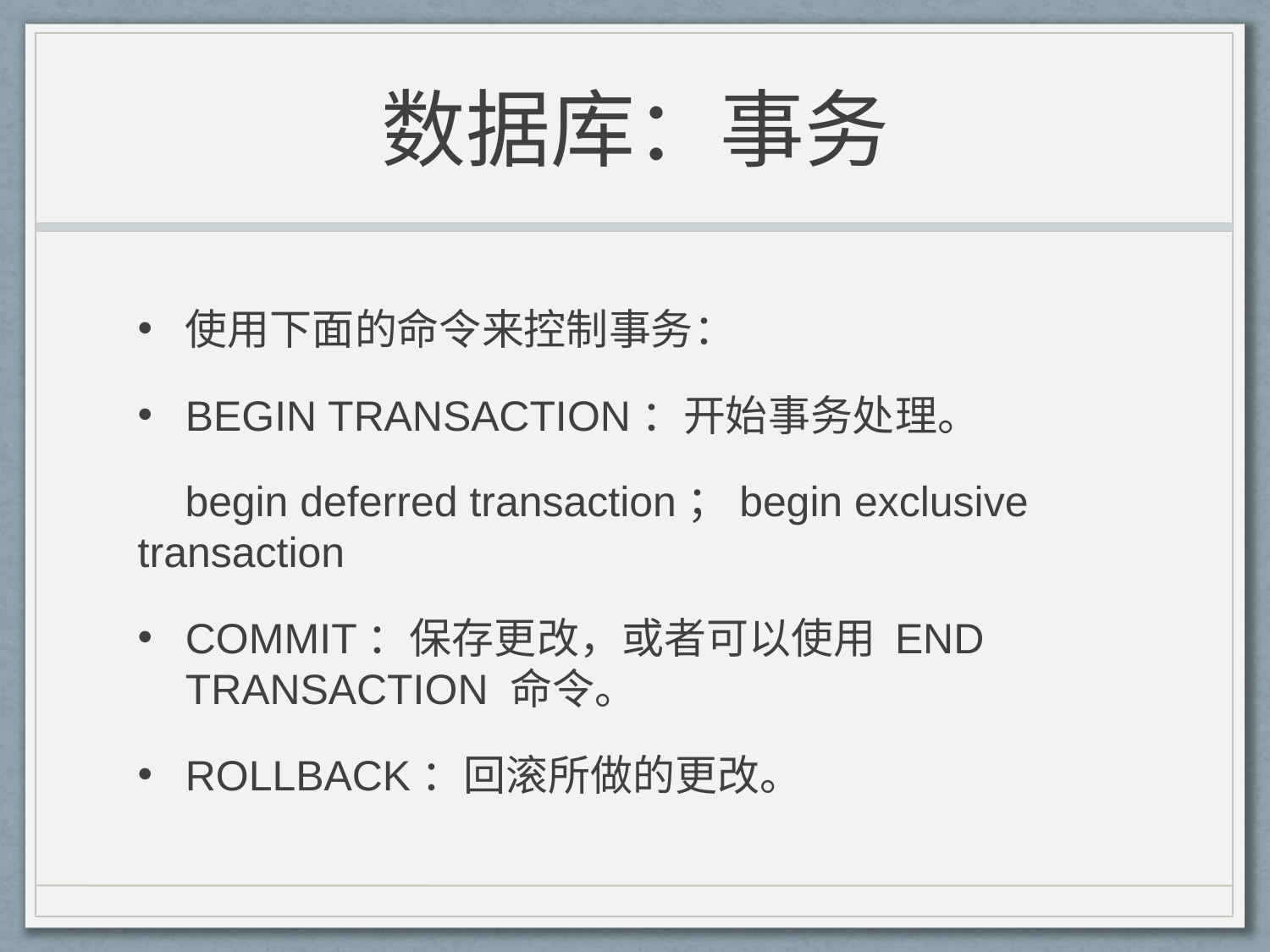

# 数据库：事务
使用下面的命令来控制事务：
BEGIN TRANSACTION：开始事务处理。
    begin deferred transaction；begin exclusive transaction
COMMIT：保存更改，或者可以使用 END TRANSACTION 命令。
ROLLBACK：回滚所做的更改。